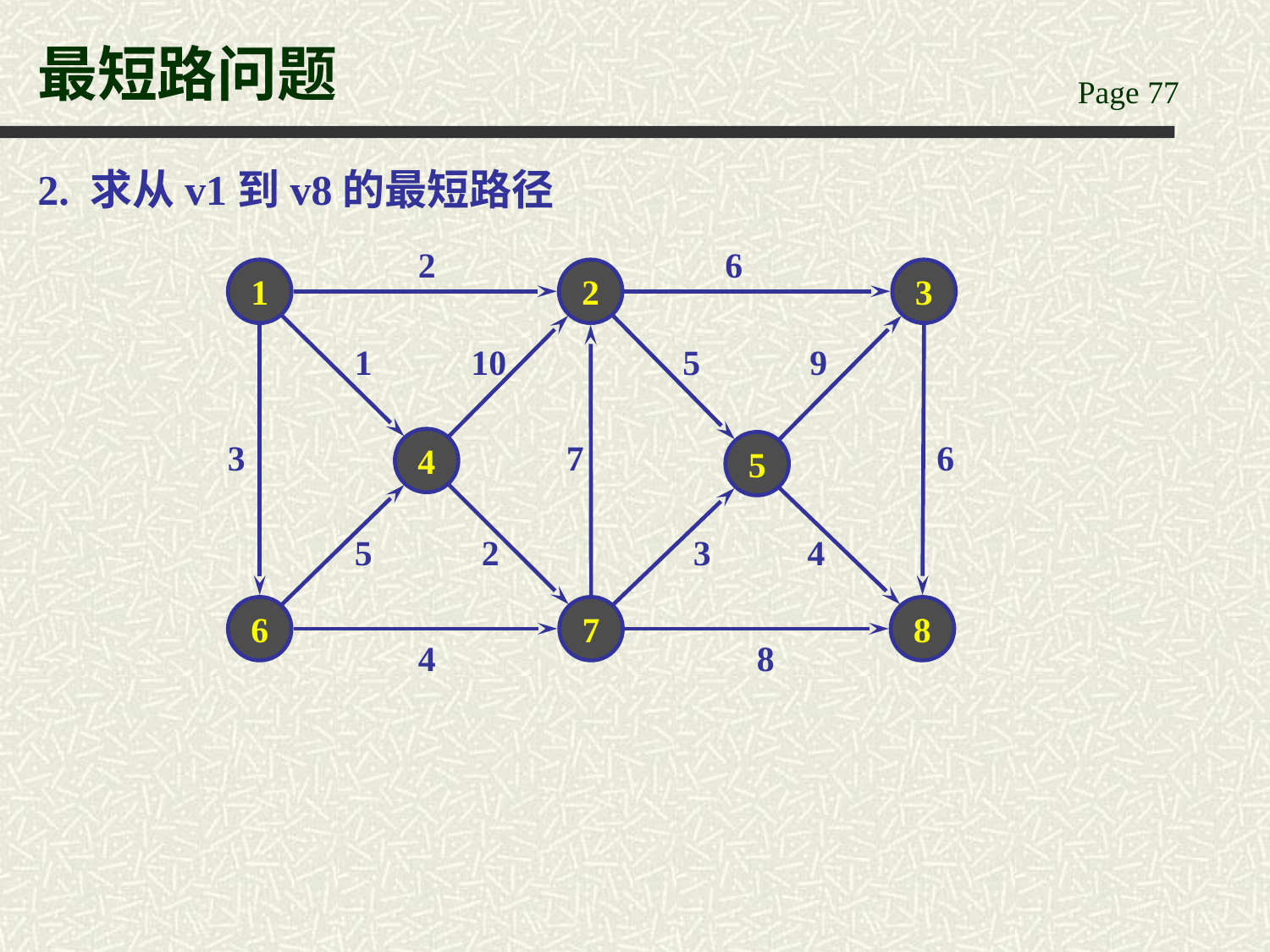

# 最短路问题
2. 求从v1到v8的最短路径

2
6
1
2
3
1
10
5
9
4
3
7
6
5
5
2
3
4
6
7
8
4
8